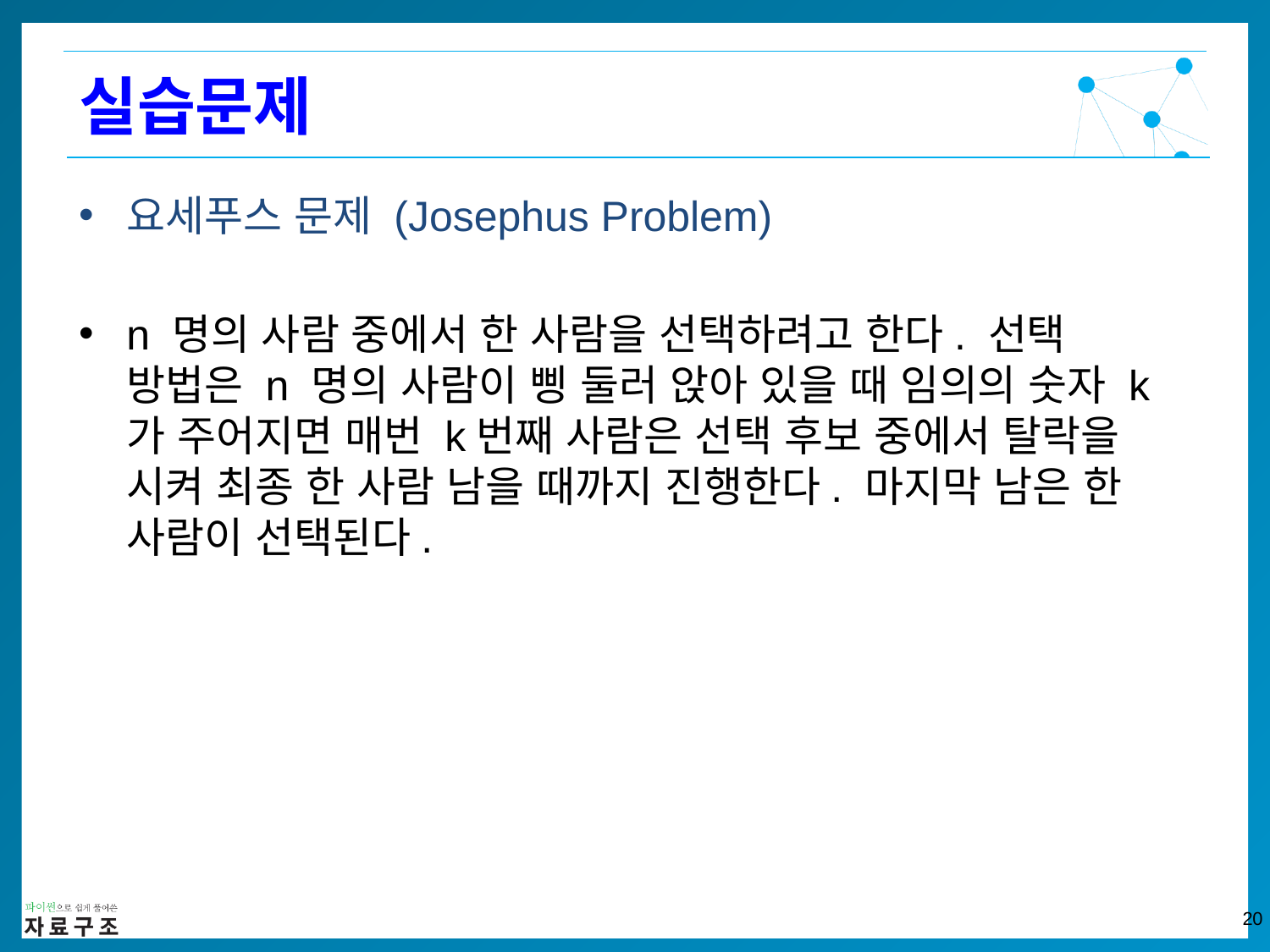

실습문제
요세푸스 문제 (Josephus Problem)

n 명의 사람 중에서 한 사람을 선택하려고 한다. 선택 방법은 n 명의 사람이 삥 둘러 앉아 있을 때 임의의 숫자 k가 주어지면 매번 k번째 사람은 선택 후보 중에서 탈락을 시켜 최종 한 사람 남을 때까지 진행한다. 마지막 남은 한 사람이 선택된다.